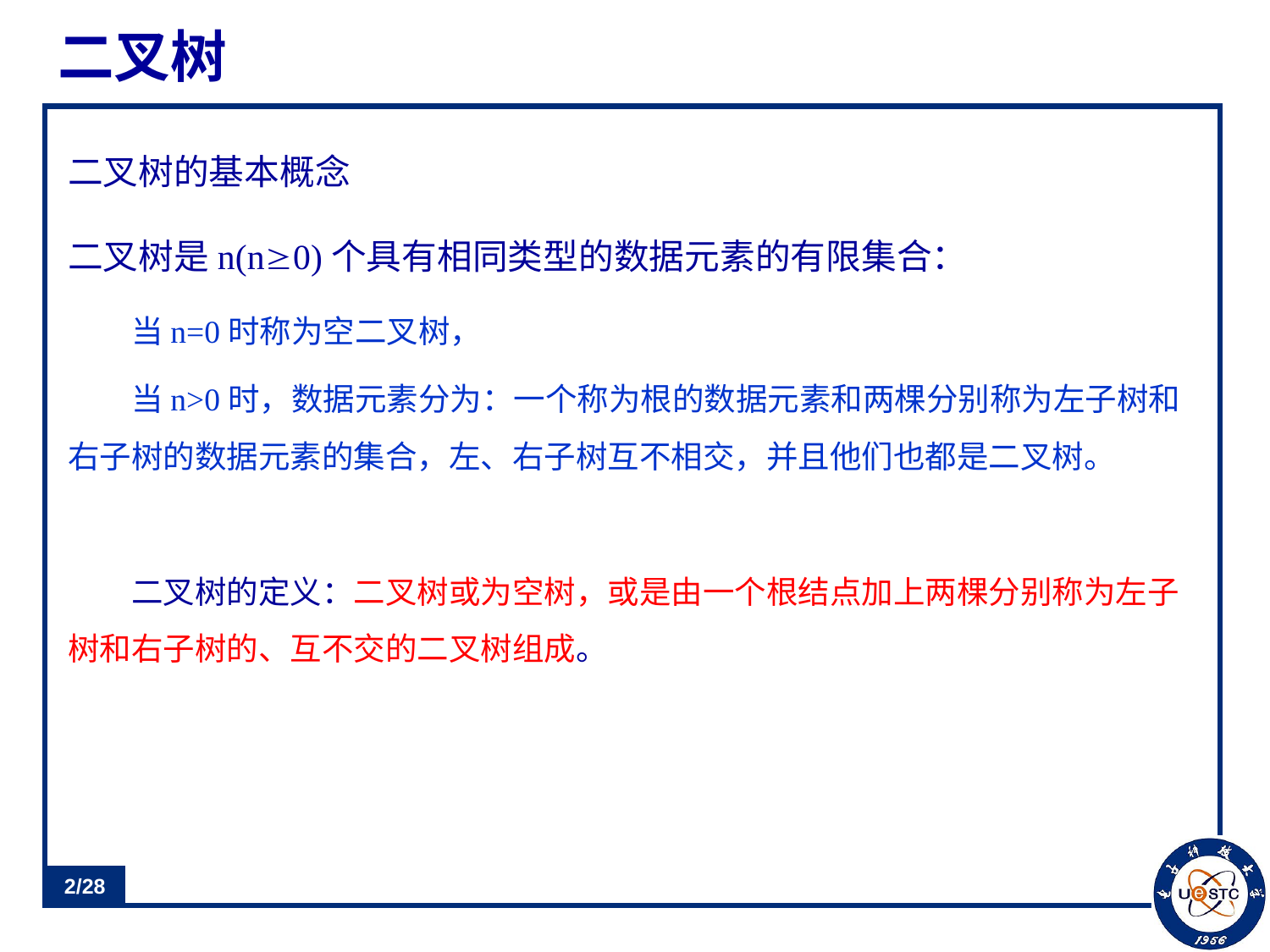

# 二叉树
二叉树的基本概念
二叉树是n(n≥0)个具有相同类型的数据元素的有限集合：
当n=0时称为空二叉树，
当n>0时，数据元素分为：一个称为根的数据元素和两棵分别称为左子树和右子树的数据元素的集合，左、右子树互不相交，并且他们也都是二叉树。

二叉树的定义：二叉树或为空树，或是由一个根结点加上两棵分别称为左子树和右子树的、互不交的二叉树组成。

2/28